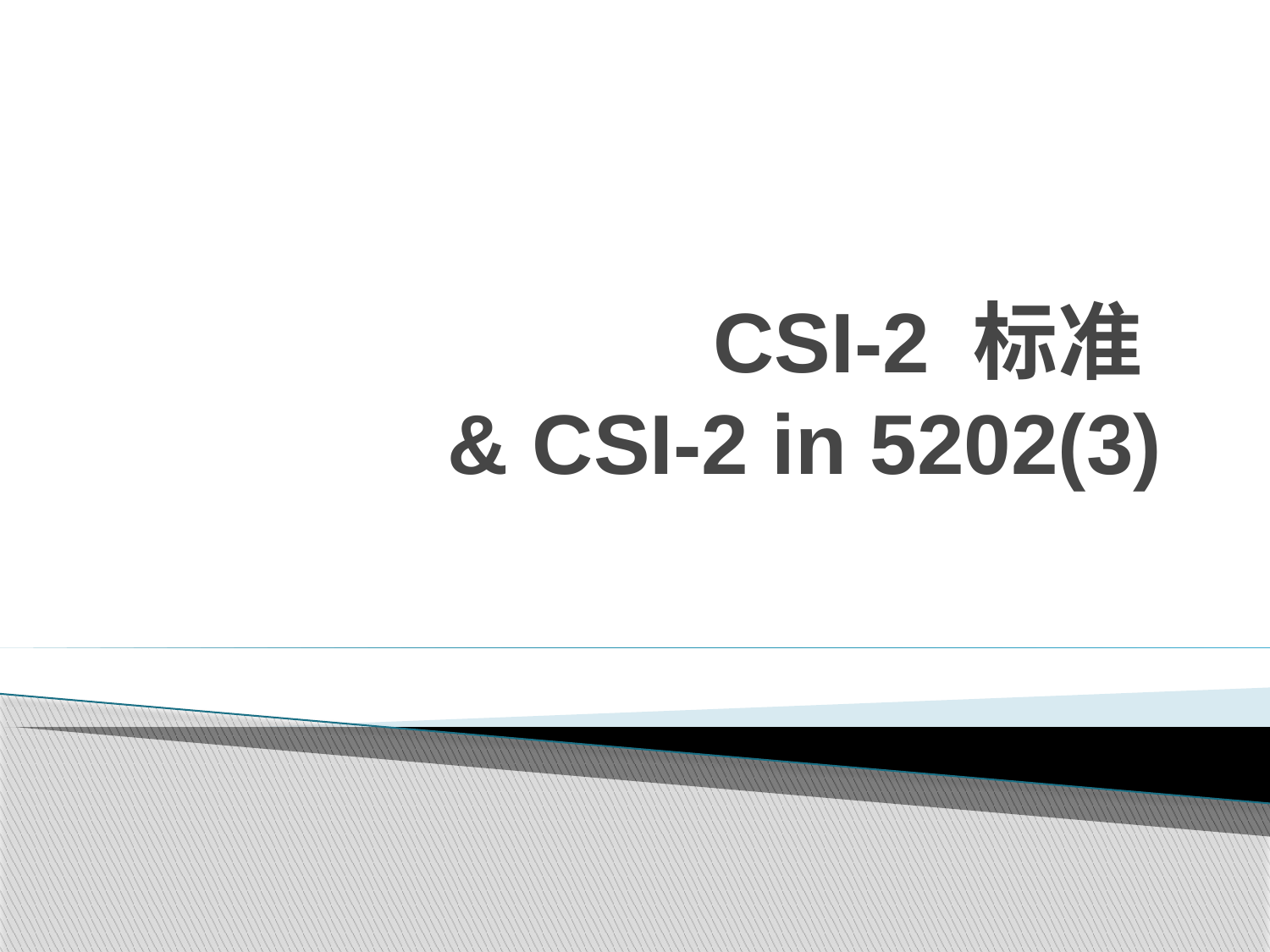

# CSI-2 标准 & CSI-2 in 5202(3)